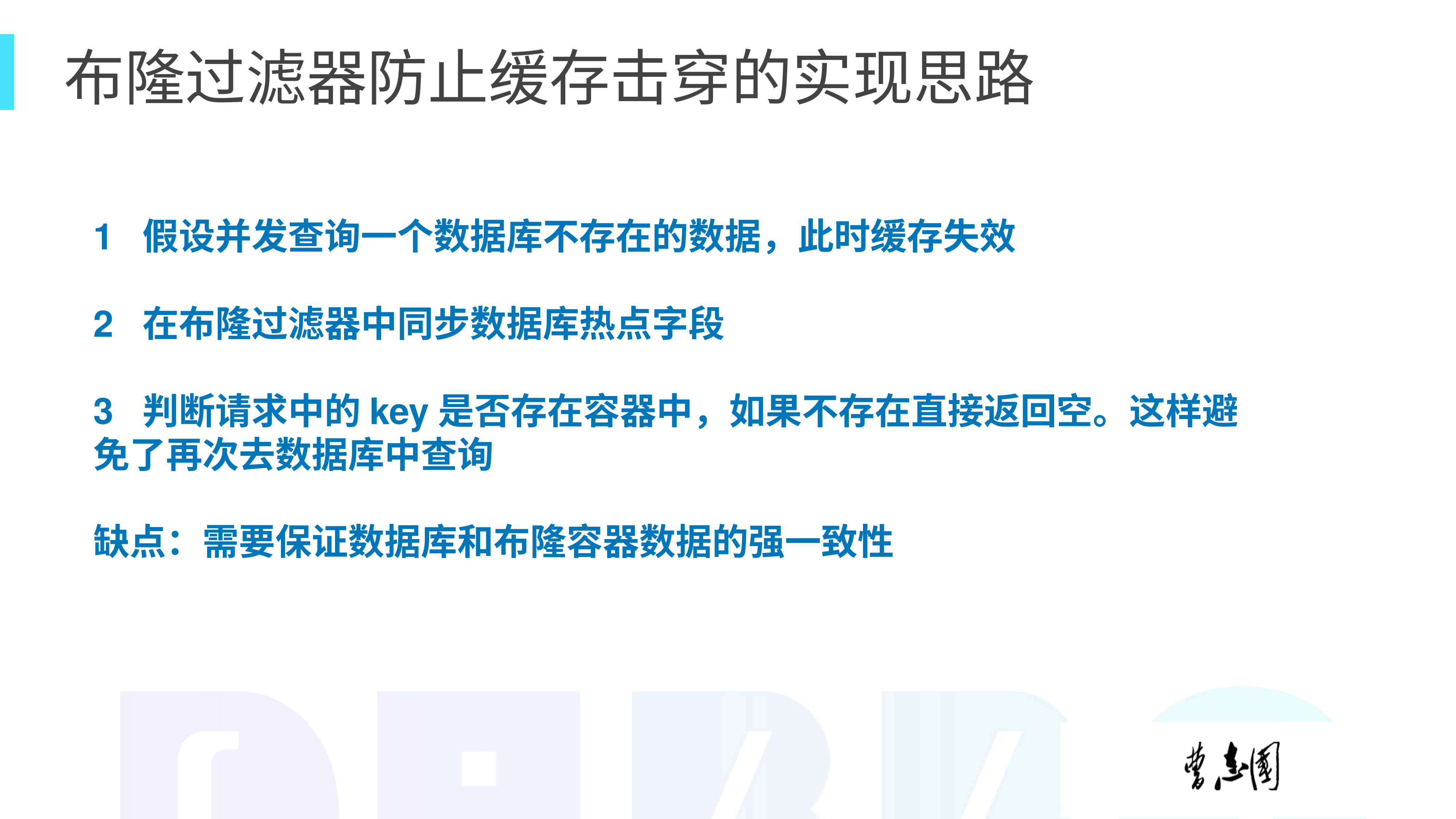

布隆过滤器防止缓存击穿的实现思路

1  假设并发查询一个数据库不存在的数据，此时缓存失效

2  在布隆过滤器中同步数据库热点字段

3  判断请求中的key是否存在容器中，如果不存在直接返回空。这样避免了再次去数据库中查询

缺点：需要保证数据库和布隆容器数据的强一致性